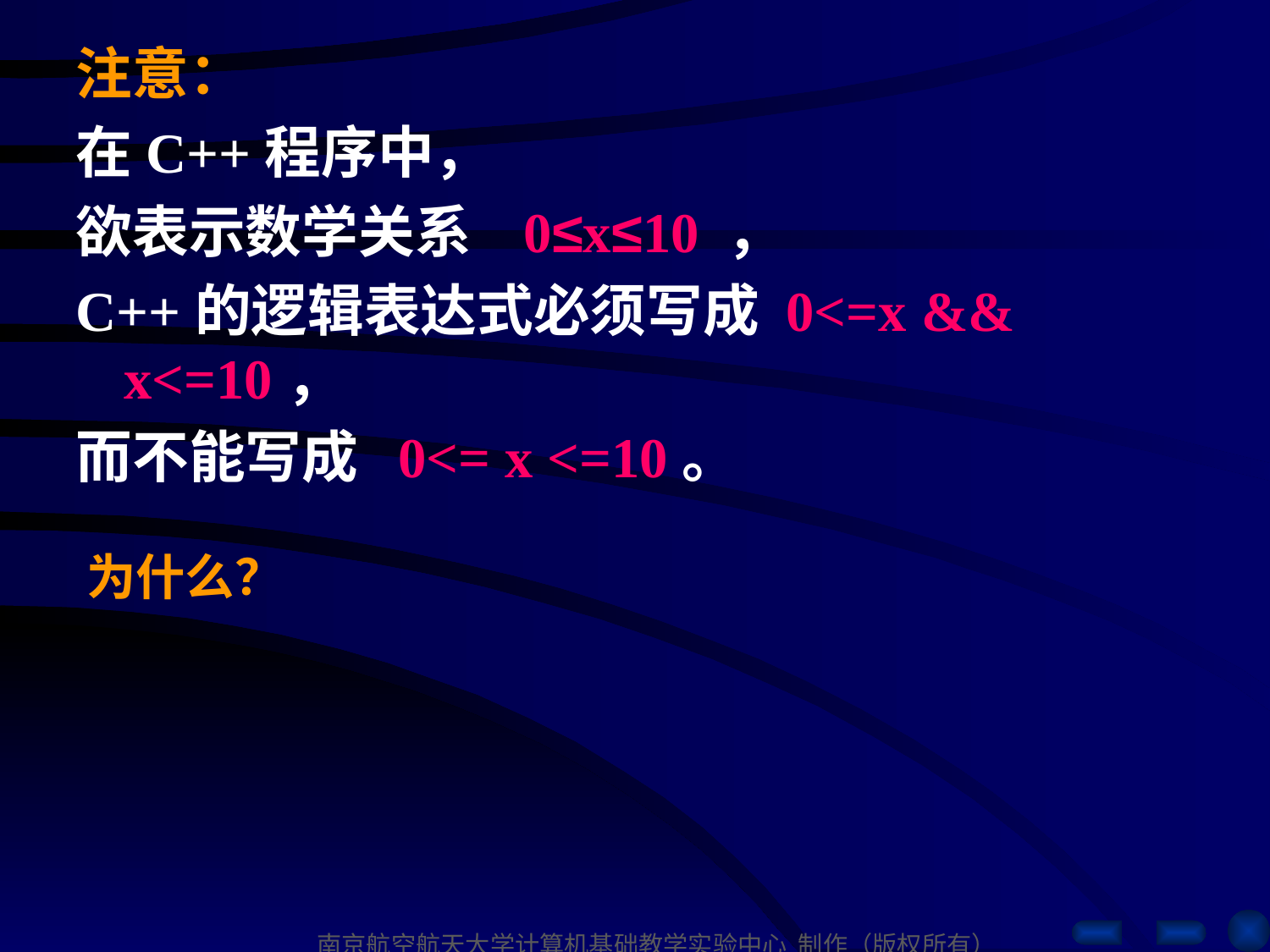

注意：
在C++程序中，
欲表示数学关系   0≤x≤10 ，
C++的逻辑表达式必须写成 0<=x && x<=10，
而不能写成  0<= x <=10。
为什么？